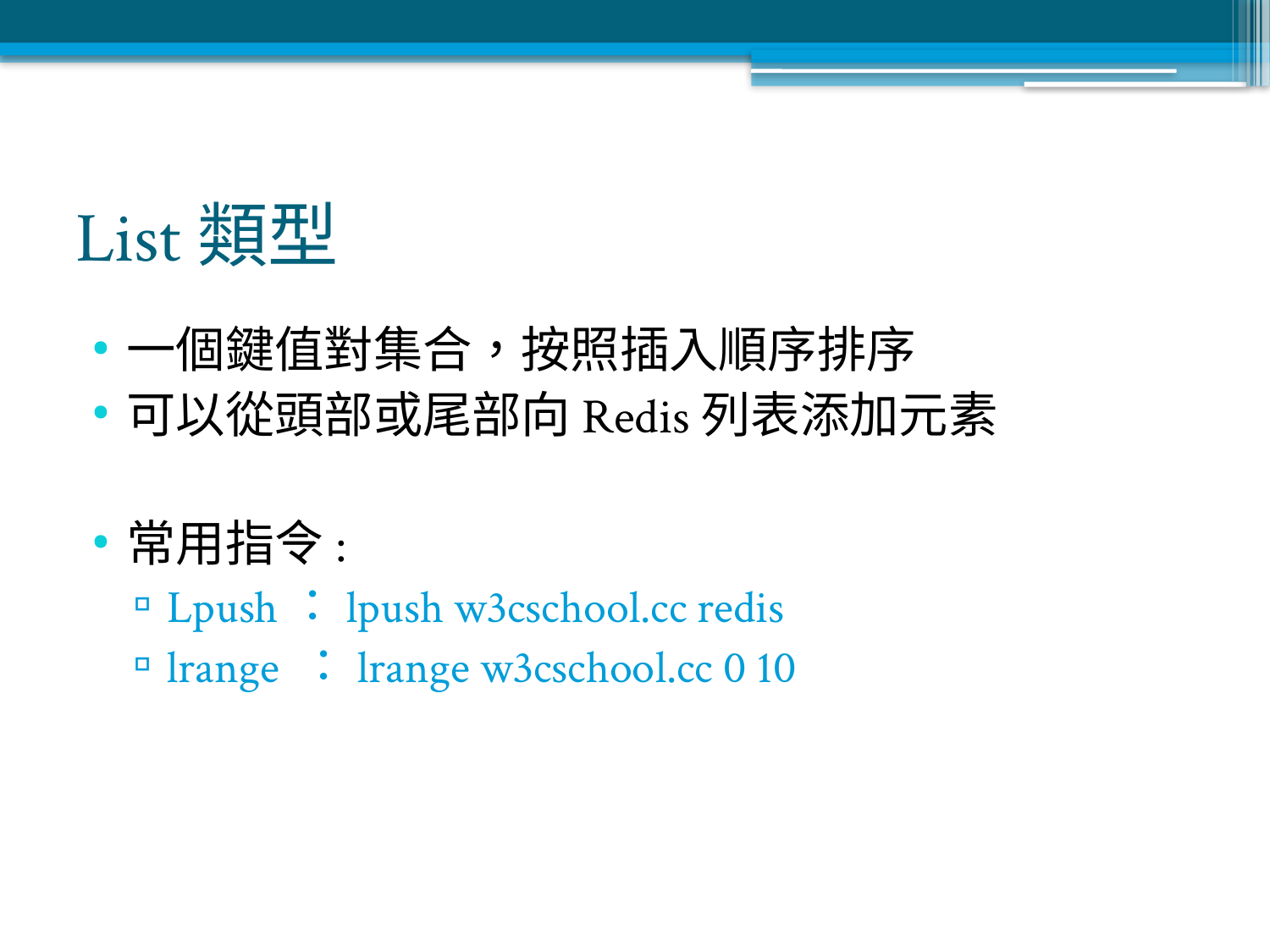

# List類型
一個鍵值對集合，按照插入順序排序
可以從頭部或尾部向Redis列表添加元素

常用指令:
Lpush：lpush w3cschool.cc redis
lrange ：lrange w3cschool.cc 0 10